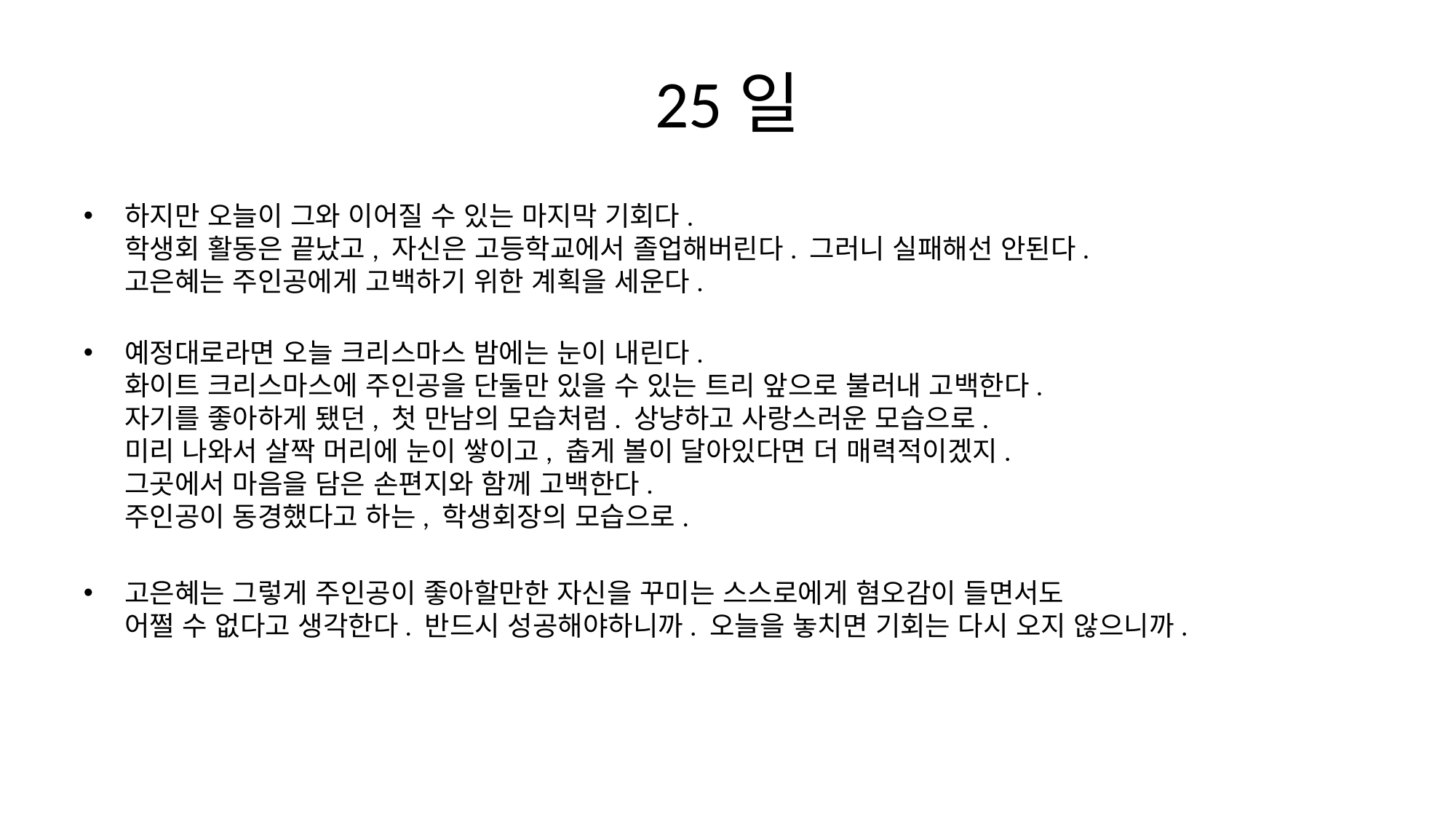

# 25일
하지만 오늘이 그와 이어질 수 있는 마지막 기회다.
학생회 활동은 끝났고, 자신은 고등학교에서 졸업해버린다. 그러니 실패해선 안된다.
고은혜는 주인공에게 고백하기 위한 계획을 세운다.
예정대로라면 오늘 크리스마스 밤에는 눈이 내린다.
화이트 크리스마스에 주인공을 단둘만 있을 수 있는 트리 앞으로 불러내 고백한다.
자기를 좋아하게 됐던, 첫 만남의 모습처럼. 상냥하고 사랑스러운 모습으로.
미리 나와서 살짝 머리에 눈이 쌓이고, 춥게 볼이 달아있다면 더 매력적이겠지.
그곳에서 마음을 담은 손편지와 함께 고백한다.
주인공이 동경했다고 하는, 학생회장의 모습으로.

고은혜는 그렇게 주인공이 좋아할만한 자신을 꾸미는 스스로에게 혐오감이 들면서도
어쩔 수 없다고 생각한다. 반드시 성공해야하니까. 오늘을 놓치면 기회는 다시 오지 않으니까.